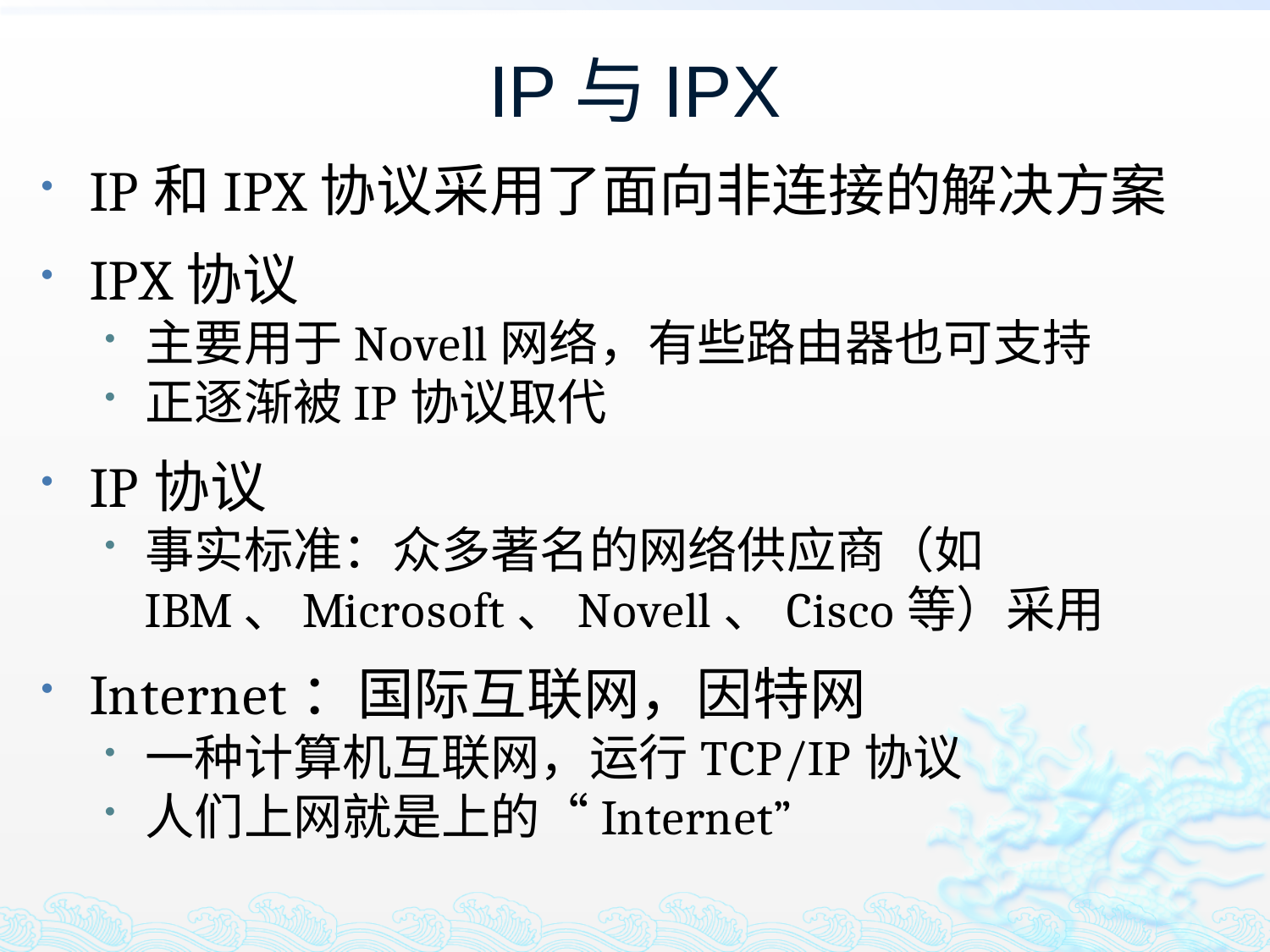

# IP与IPX
IP和IPX协议采用了面向非连接的解决方案
IPX协议
主要用于Novell网络，有些路由器也可支持
正逐渐被IP协议取代
IP协议
事实标准：众多著名的网络供应商（如IBM、Microsoft、Novell、Cisco等）采用
Internet：国际互联网，因特网
一种计算机互联网，运行TCP/IP协议
人们上网就是上的“Internet”